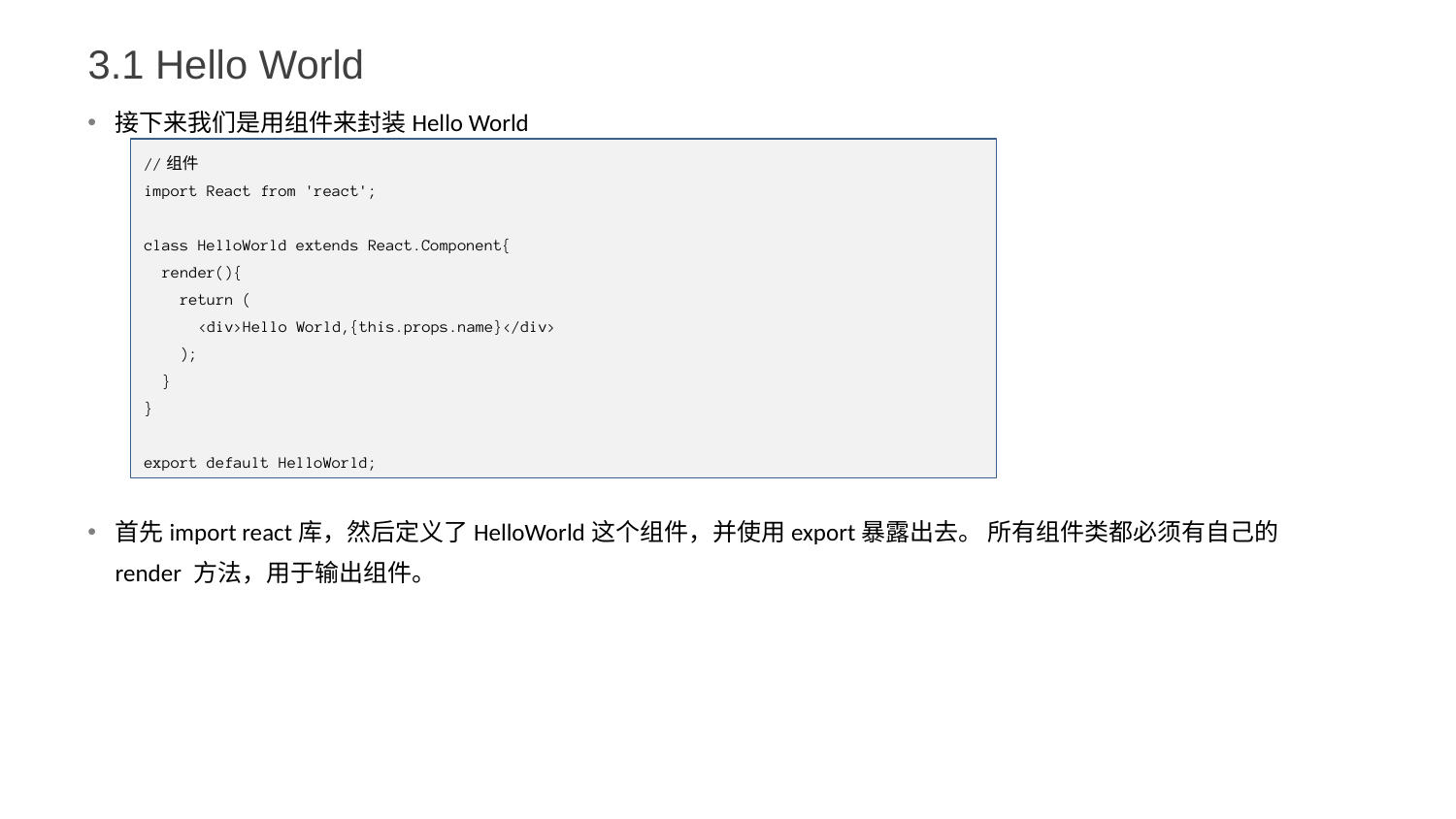

3.1 Hello World
接下来我们是用组件来封装Hello World

首先import react库，然后定义了HelloWorld这个组件，并使用export暴露出去。 所有组件类都必须有自己的 render 方法，用于输出组件。
//组件
import React from 'react';

class HelloWorld extends React.Component{
  render(){
    return (
      <div>Hello World,{this.props.name}</div>
    );
  }
}

export default HelloWorld;